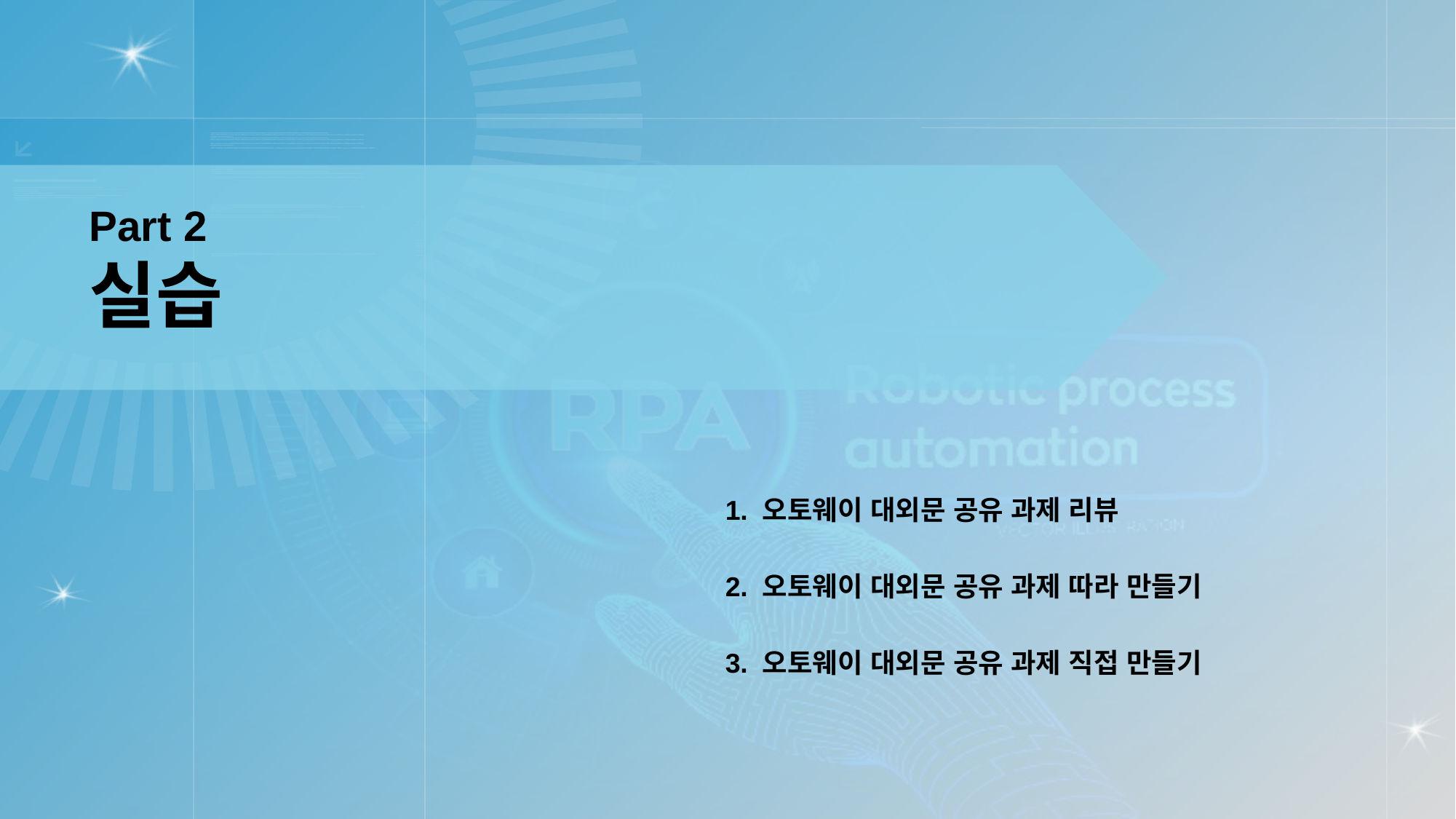

Part 2
실습
 1. 오토웨이 대외문 공유 과제 리뷰

 2. 오토웨이 대외문 공유 과제 따라 만들기

 3. 오토웨이 대외문 공유 과제 직접 만들기